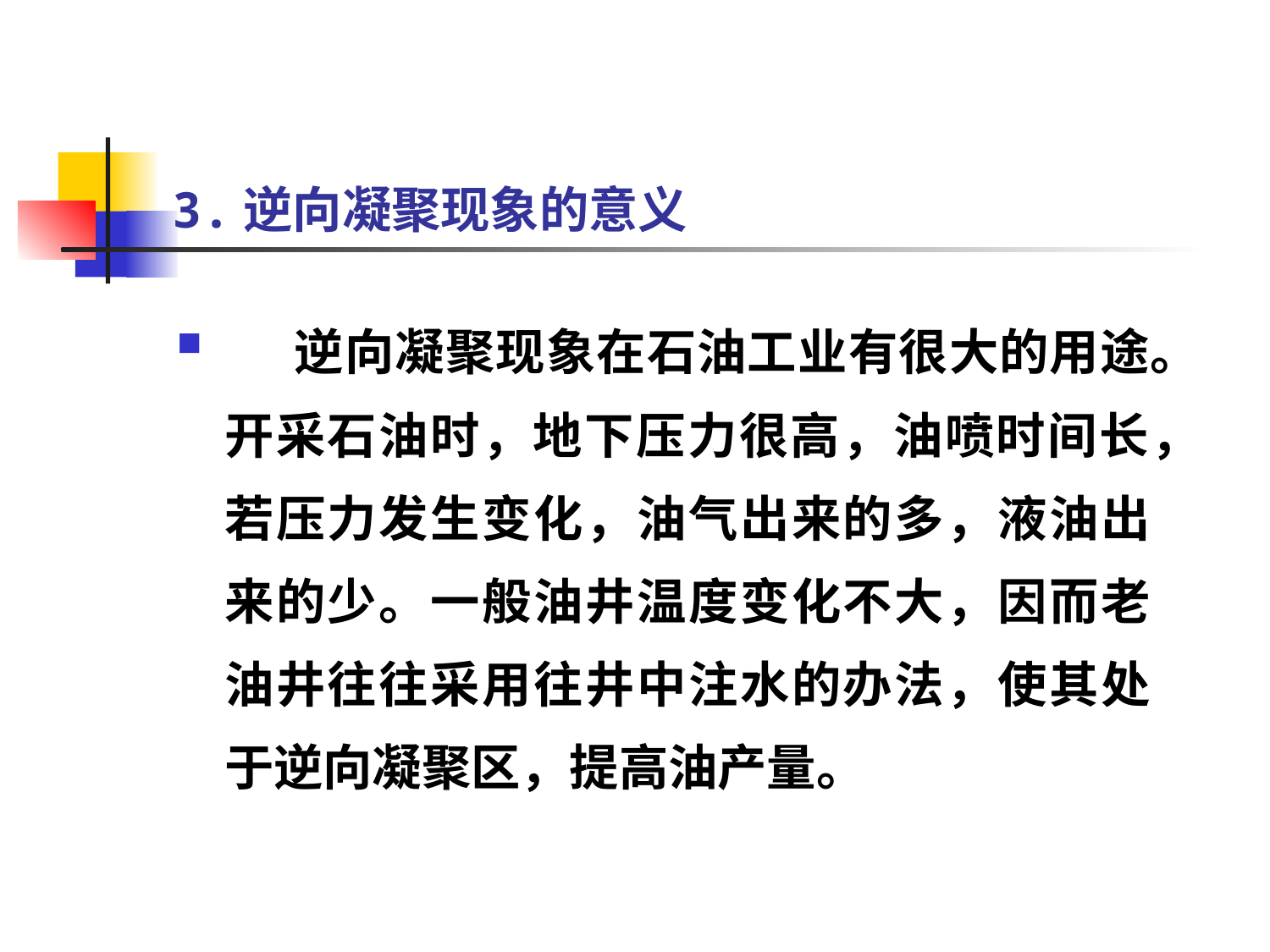

# 3.逆向凝聚现象的意义
    逆向凝聚现象在石油工业有很大的用途。开采石油时，地下压力很高，油喷时间长，若压力发生变化，油气出来的多，液油出来的少。一般油井温度变化不大，因而老油井往往采用往井中注水的办法，使其处于逆向凝聚区，提高油产量。
18